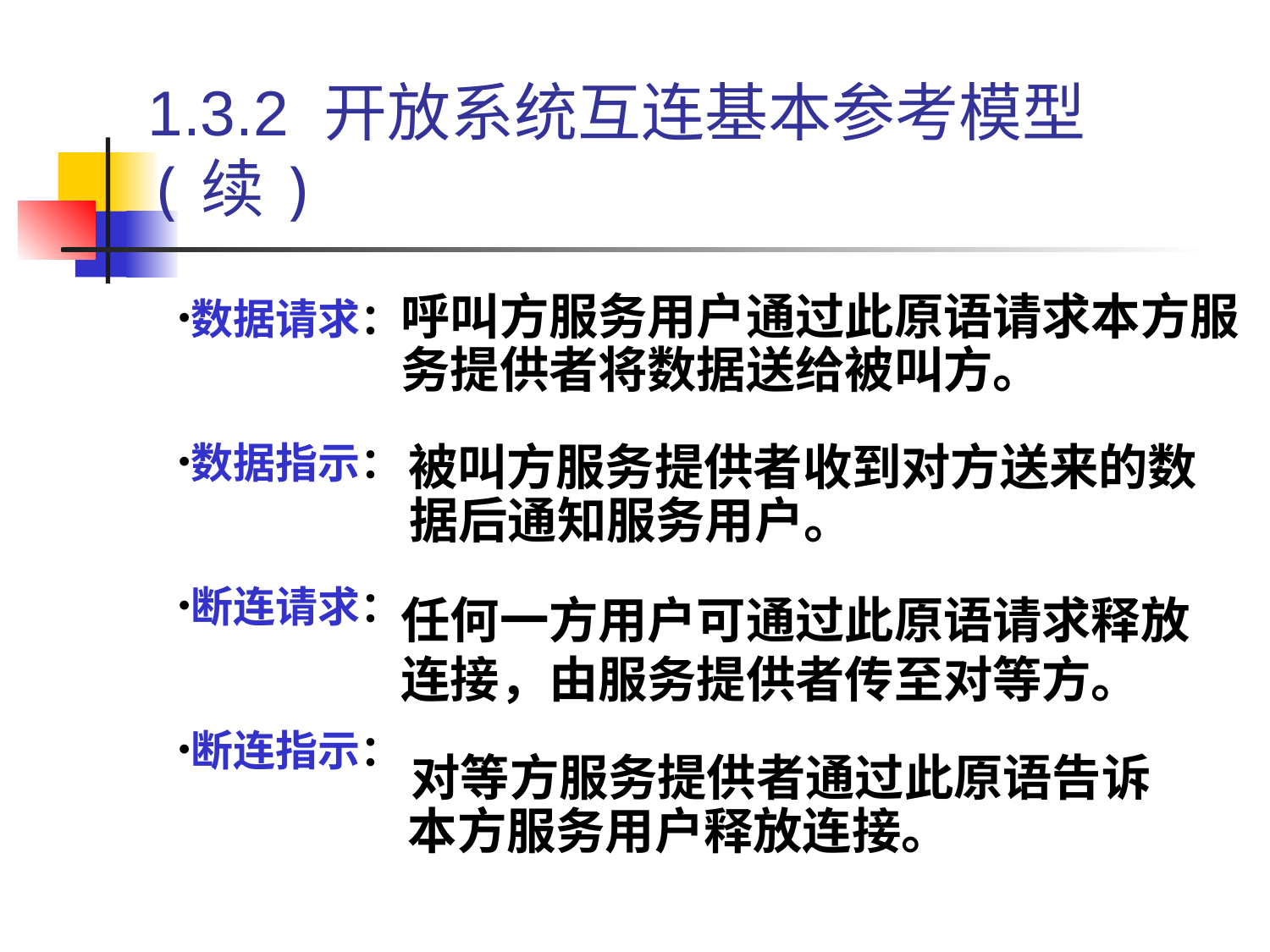

# 1.3.2 开放系统互连基本参考模型(续)
数据请求：

数据指示：

断连请求：

断连指示：
呼叫方服务用户通过此原语请求本方服务提供者将数据送给被叫方。
被叫方服务提供者收到对方送来的数据后通知服务用户。
任何一方用户可通过此原语请求释放连接，由服务提供者传至对等方。
对等方服务提供者通过此原语告诉本方服务用户释放连接。